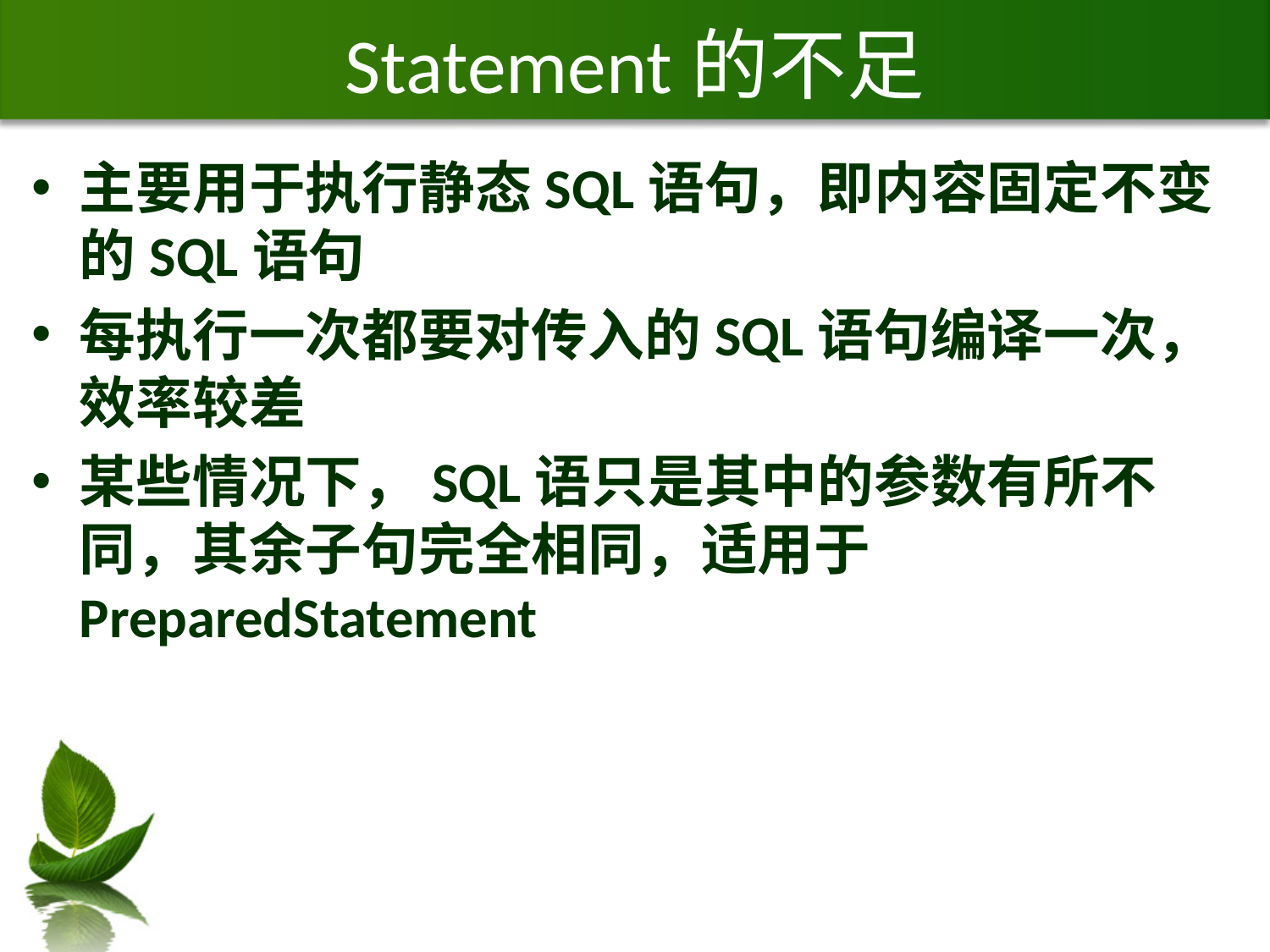

# Statement的不足
主要用于执行静态SQL语句，即内容固定不变的SQL语句
每执行一次都要对传入的SQL语句编译一次，效率较差
某些情况下，SQL语只是其中的参数有所不同，其余子句完全相同，适用于PreparedStatement